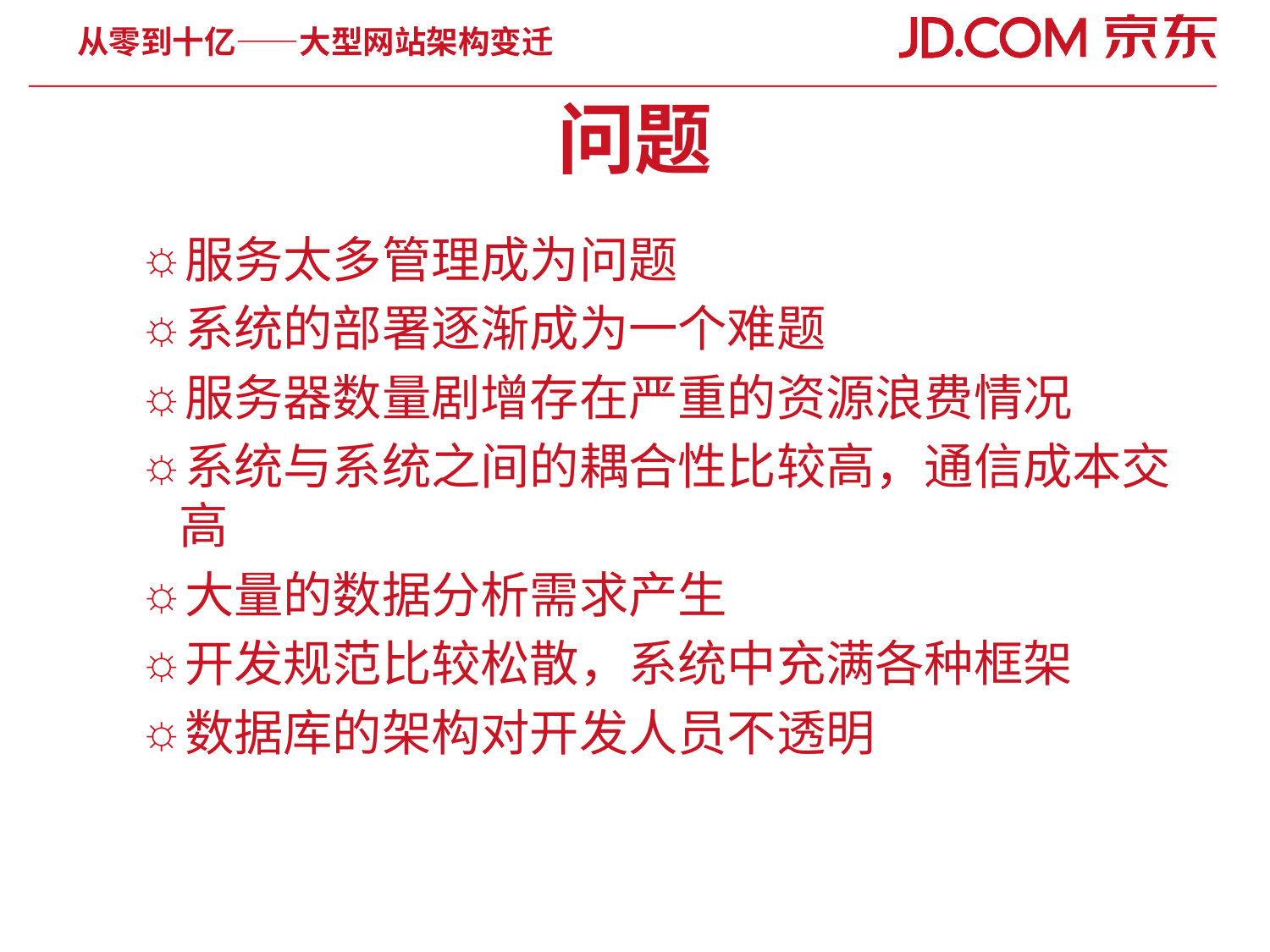

# 问题
服务太多管理成为问题
系统的部署逐渐成为一个难题
服务器数量剧增存在严重的资源浪费情况
系统与系统之间的耦合性比较高，通信成本交高
大量的数据分析需求产生
开发规范比较松散，系统中充满各种框架
数据库的架构对开发人员不透明